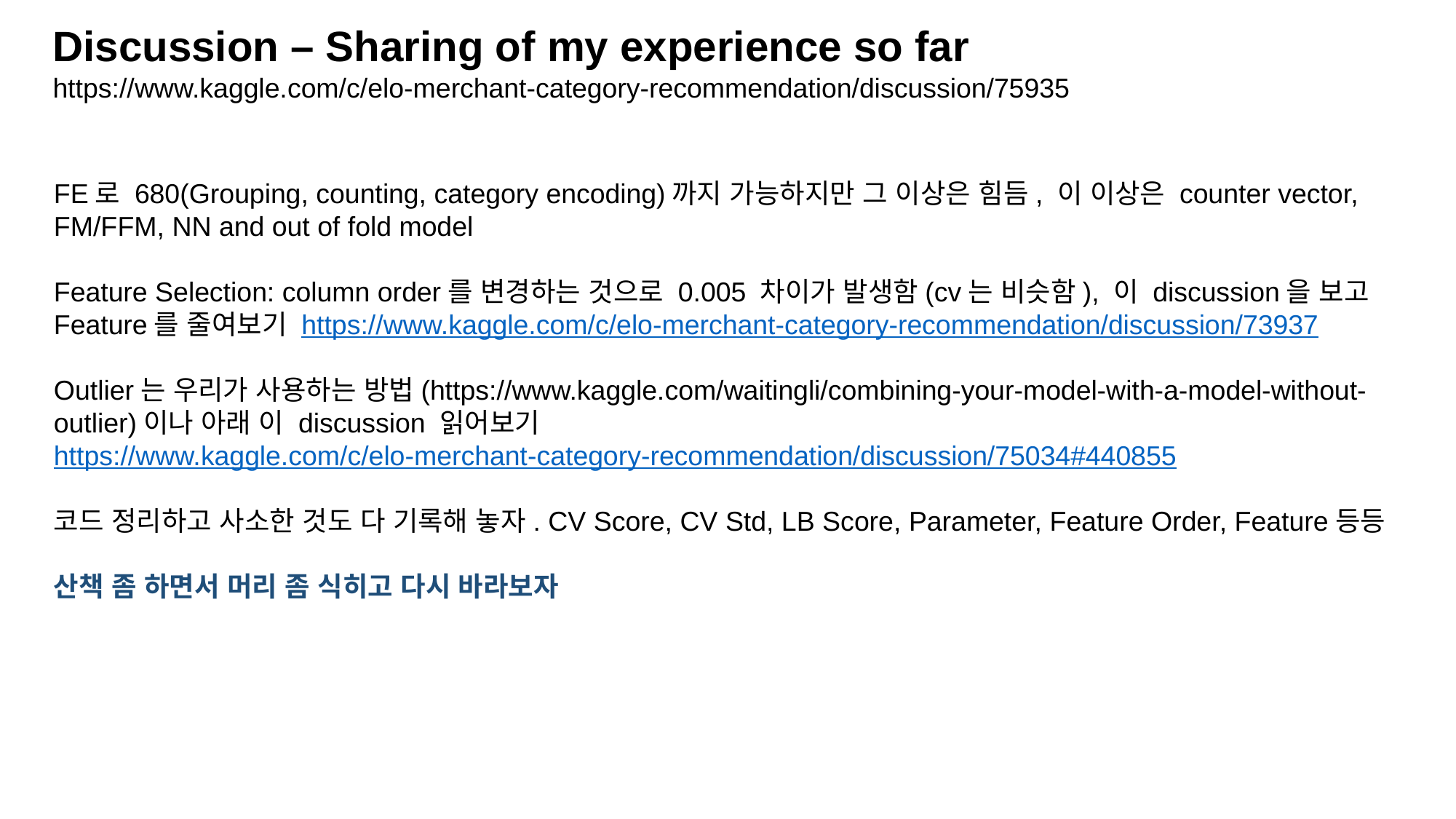

Discussion – Sharing of my experience so far
https://www.kaggle.com/c/elo-merchant-category-recommendation/discussion/75935
FE로 680(Grouping, counting, category encoding)까지 가능하지만 그 이상은 힘듬, 이 이상은 counter vector, FM/FFM, NN and out of fold model

Feature Selection: column order를 변경하는 것으로 0.005 차이가 발생함(cv는 비슷함), 이 discussion을 보고 Feature를 줄여보기 https://www.kaggle.com/c/elo-merchant-category-recommendation/discussion/73937

Outlier는 우리가 사용하는 방법(https://www.kaggle.com/waitingli/combining-your-model-with-a-model-without-outlier)이나 아래 이 discussion 읽어보기
https://www.kaggle.com/c/elo-merchant-category-recommendation/discussion/75034#440855

코드 정리하고 사소한 것도 다 기록해 놓자. CV Score, CV Std, LB Score, Parameter, Feature Order, Feature등등

산책 좀 하면서 머리 좀 식히고 다시 바라보자